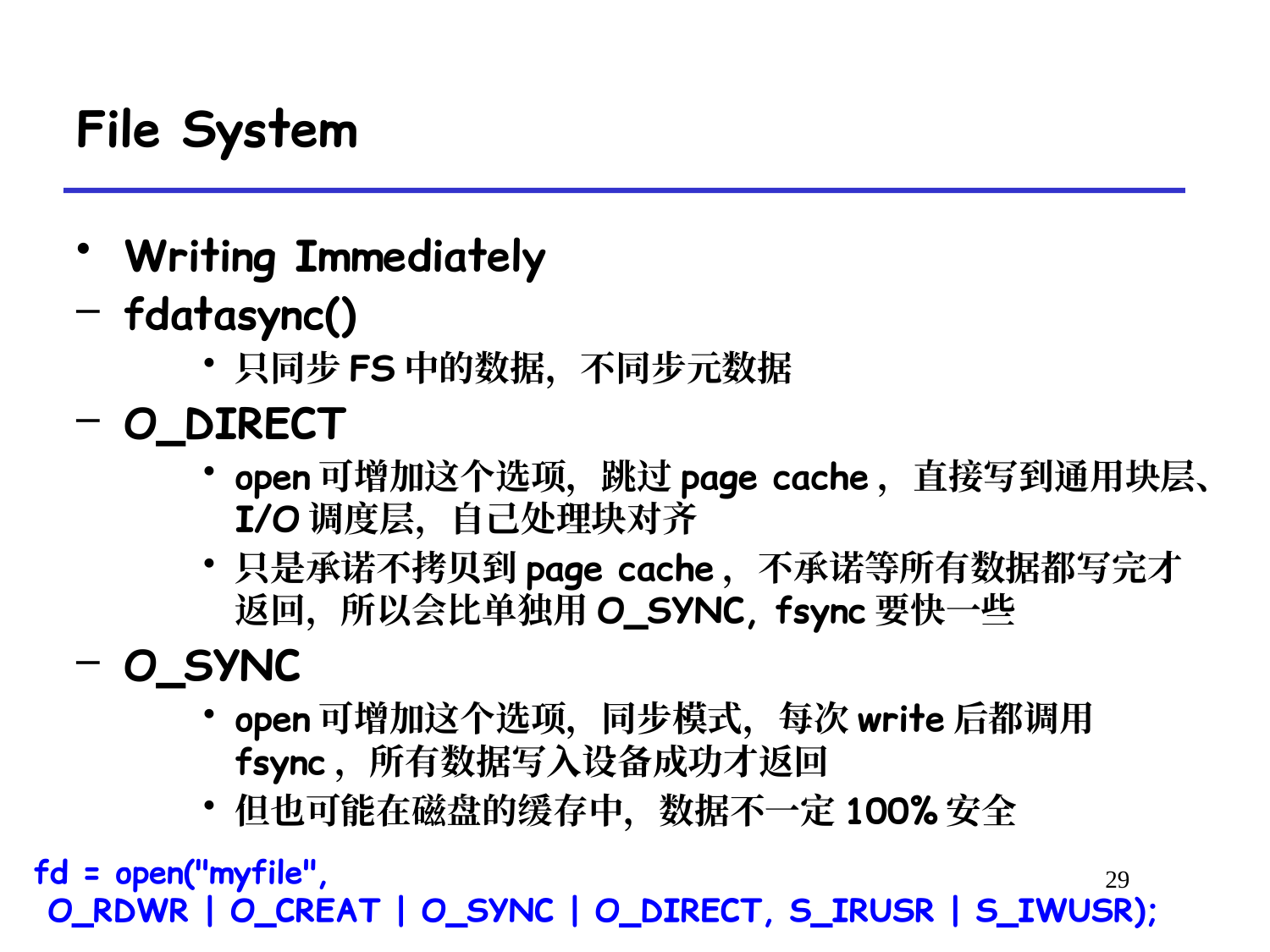

# File System
Writing Immediately
fdatasync()
只同步FS中的数据，不同步元数据
O_DIRECT
open可增加这个选项，跳过page cache，直接写到通用块层、I/O调度层，自己处理块对齐
只是承诺不拷贝到page cache，不承诺等所有数据都写完才返回，所以会比单独用O_SYNC, fsync要快一些
O_SYNC
open可增加这个选项，同步模式，每次write后都调用fsync，所有数据写入设备成功才返回
但也可能在磁盘的缓存中，数据不一定100%安全

fd = open("myfile",
 O_RDWR | O_CREAT | O_SYNC | O_DIRECT, S_IRUSR | S_IWUSR);
29